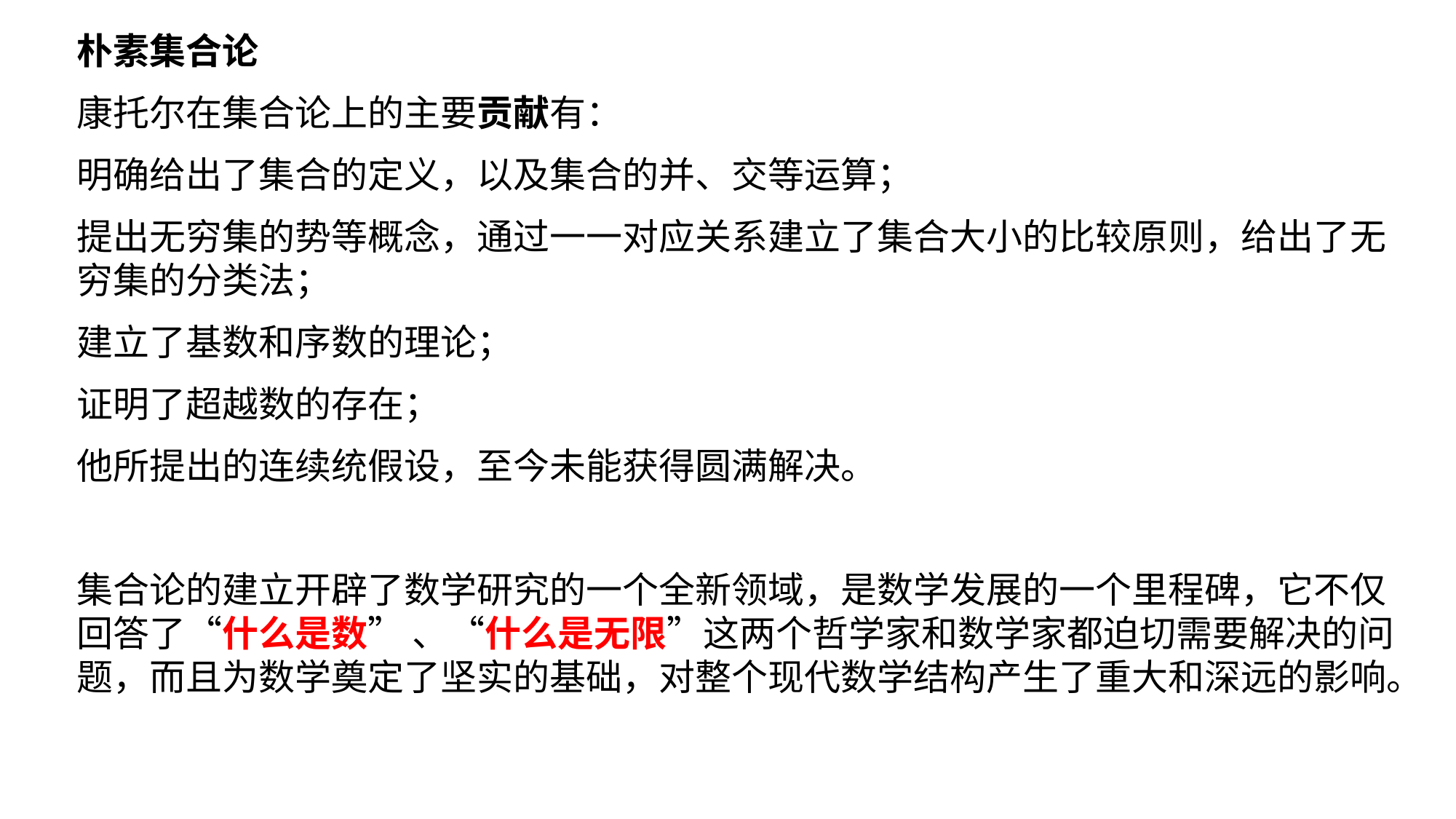

朴素集合论
康托尔在集合论上的主要贡献有：
明确给出了集合的定义，以及集合的并、交等运算；
提出无穷集的势等概念，通过一一对应关系建立了集合大小的比较原则，给出了无穷集的分类法；
建立了基数和序数的理论；
证明了超越数的存在；
他所提出的连续统假设，至今未能获得圆满解决。

集合论的建立开辟了数学研究的一个全新领域，是数学发展的一个里程碑，它不仅回答了“什么是数” 、“什么是无限”这两个哲学家和数学家都迫切需要解决的问题，而且为数学奠定了坚实的基础，对整个现代数学结构产生了重大和深远的影响。